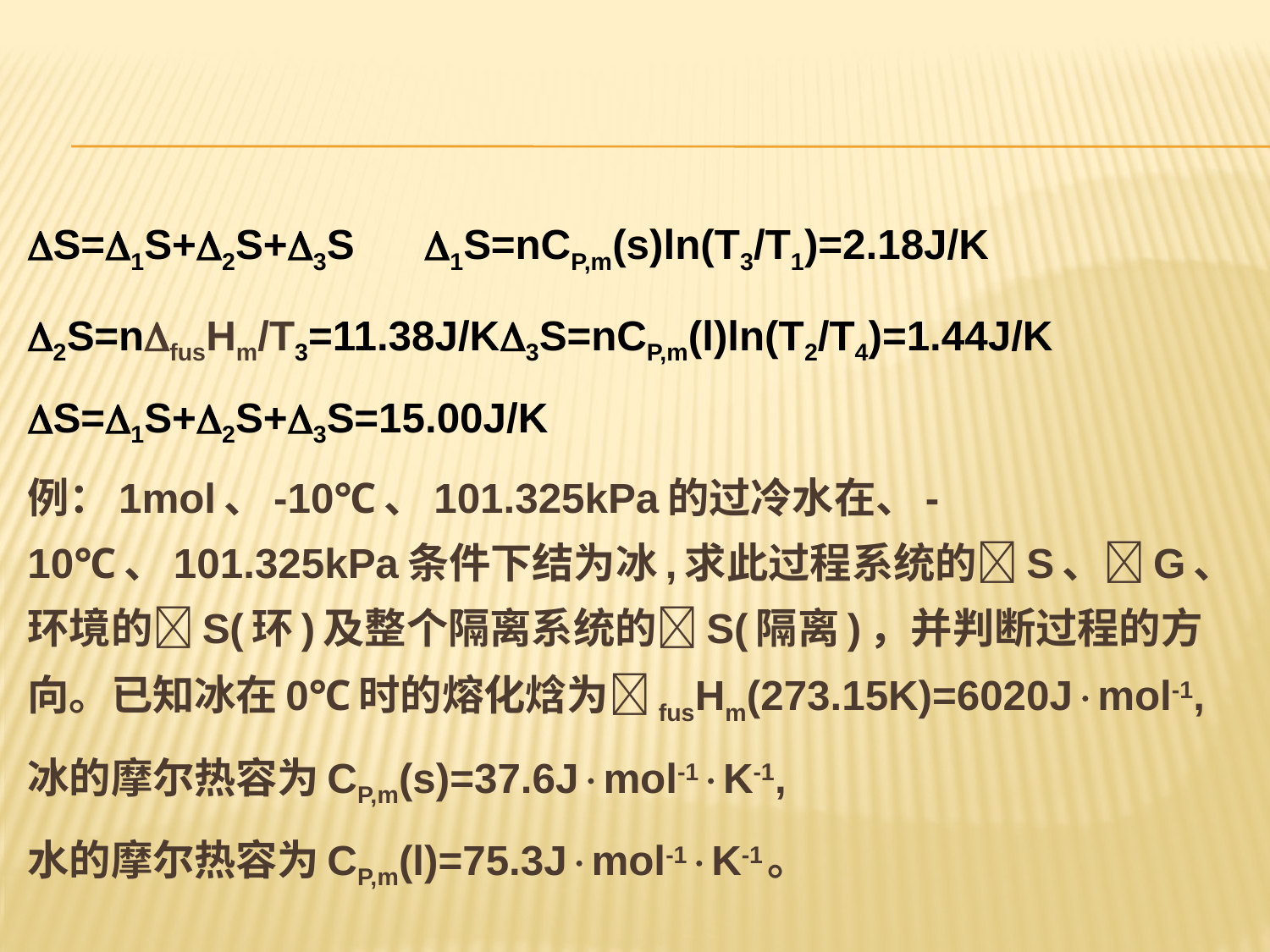

ΔS=Δ1S+Δ2S+Δ3S      Δ1S=nCP,m(s)ln(T3/T1)=2.18J/K
Δ2S=nΔfusHm/T3=11.38J/KΔ3S=nCP,m(l)ln(T2/T4)=1.44J/K
ΔS=Δ1S+Δ2S+Δ3S=15.00J/K
例：1mol、-10℃、101.325kPa的过冷水在、-10℃、101.325kPa条件下结为冰,求此过程系统的ΔS、ΔG、环境的ΔS(环)及整个隔离系统的ΔS(隔离)，并判断过程的方向。已知冰在0℃时的熔化焓为ΔfusHm(273.15K)=6020J⋅mol-1,
冰的摩尔热容为CP,m(s)=37.6J⋅mol-1⋅K-1,
水的摩尔热容为CP,m(l)=75.3J⋅mol-1⋅K-1。